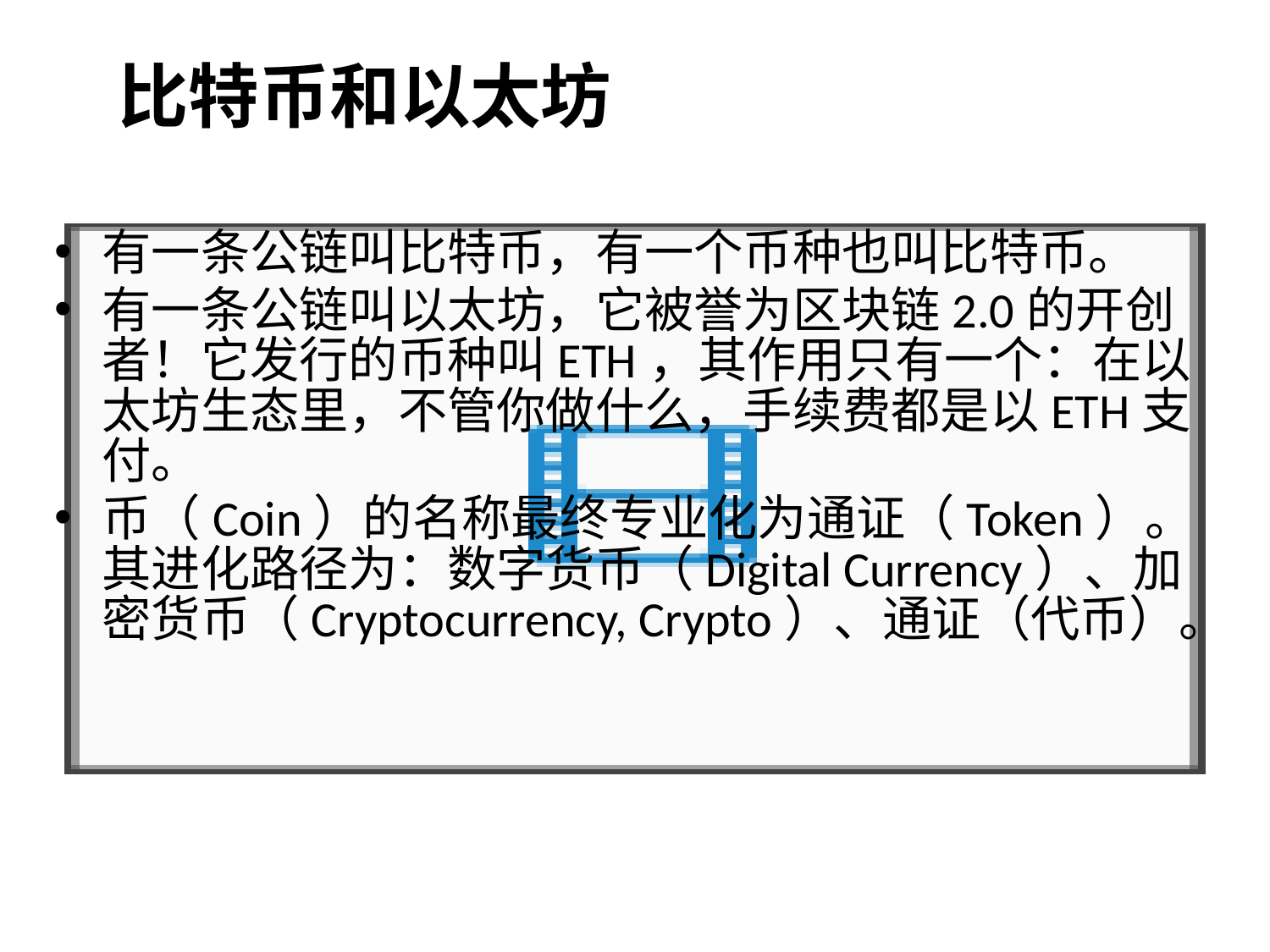

# 比特币和以太坊
有一条公链叫比特币，有一个币种也叫比特币。
有一条公链叫以太坊，它被誉为区块链2.0的开创者！它发行的币种叫ETH，其作用只有一个：在以太坊生态里，不管你做什么，手续费都是以ETH支付。
币（Coin）的名称最终专业化为通证（Token）。其进化路径为：数字货币（Digital Currency）、加密货币（Cryptocurrency, Crypto）、通证（代币）。